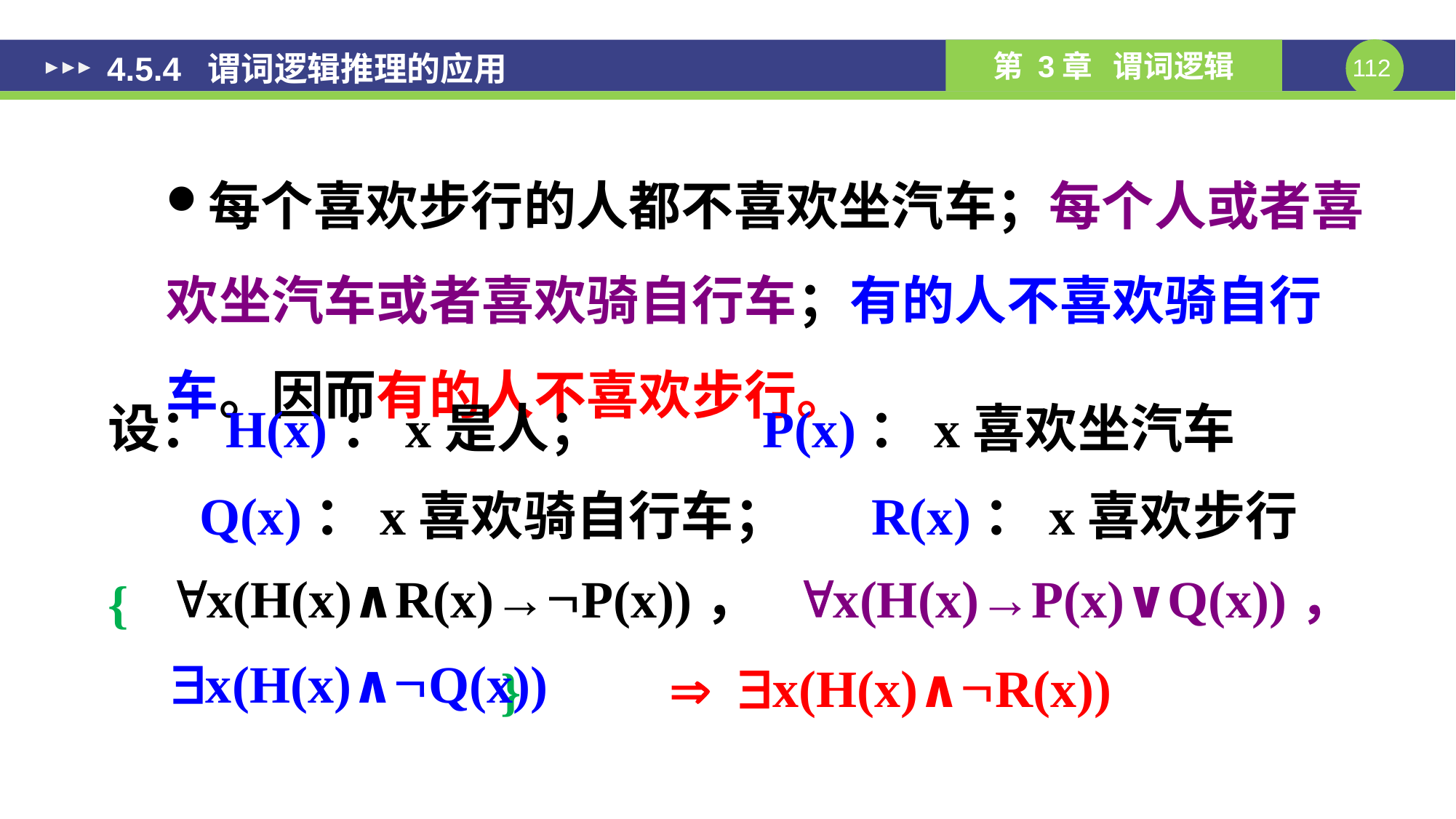

# 4.5.4  谓词逻辑推理的应用
每个喜欢步行的人都不喜欢坐汽车；每个人或者喜欢坐汽车或者喜欢骑自行车；有的人不喜欢骑自行车。因而有的人不喜欢步行。
设：H(x)：x是人；		P(x)：x喜欢坐汽车
       Q(x)：x喜欢骑自行车；	R(x)：x喜欢步行
{
			     }
∀x(H(x)∧R(x)→¬P(x))，
∀x(H(x)→P(x)∨Q(x))，
∃x(H(x)∧¬Q(x))
⇒  ∃x(H(x)∧¬R(x))